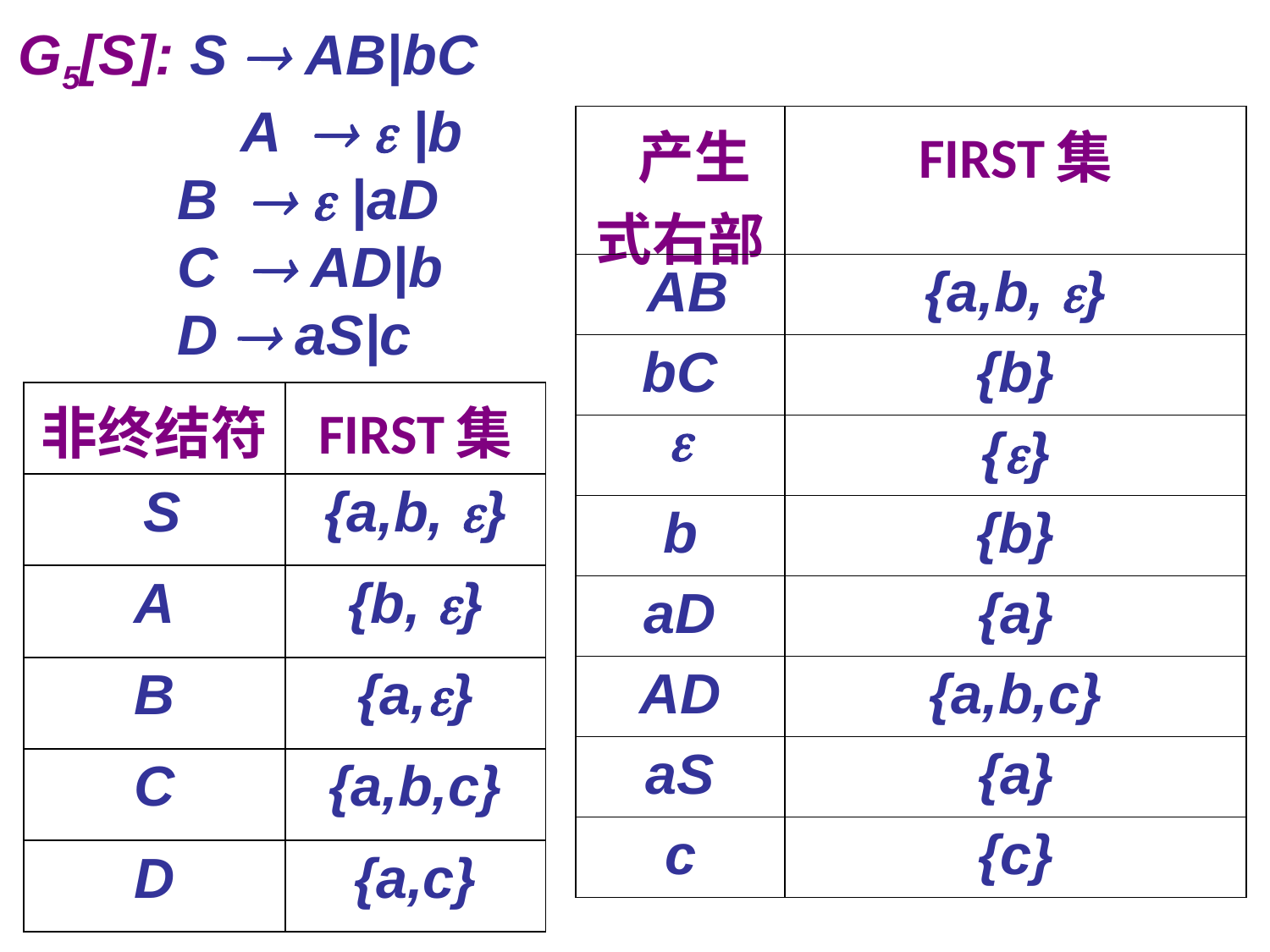

G5[S]: S → AB|bC	         	 	A  → ε |b
	 	B  → ε |aD
	 	C  → AD|b
	 	D → aS|c
| 产生式右部 | FIRST集 |
| --- | --- |
| AB | {a,b, ε} |
| bC | {b} |
| ε | {ε} |
| b | {b} |
| aD | {a} |
| AD | {a,b,c} |
| aS | {a} |
| c | {c} |
| 非终结符 | FIRST集 |
| --- | --- |
| S | {a,b, ε} |
| A | {b, ε} |
| B | {a,ε} |
| C | {a,b,c} |
| D | {a,c} |